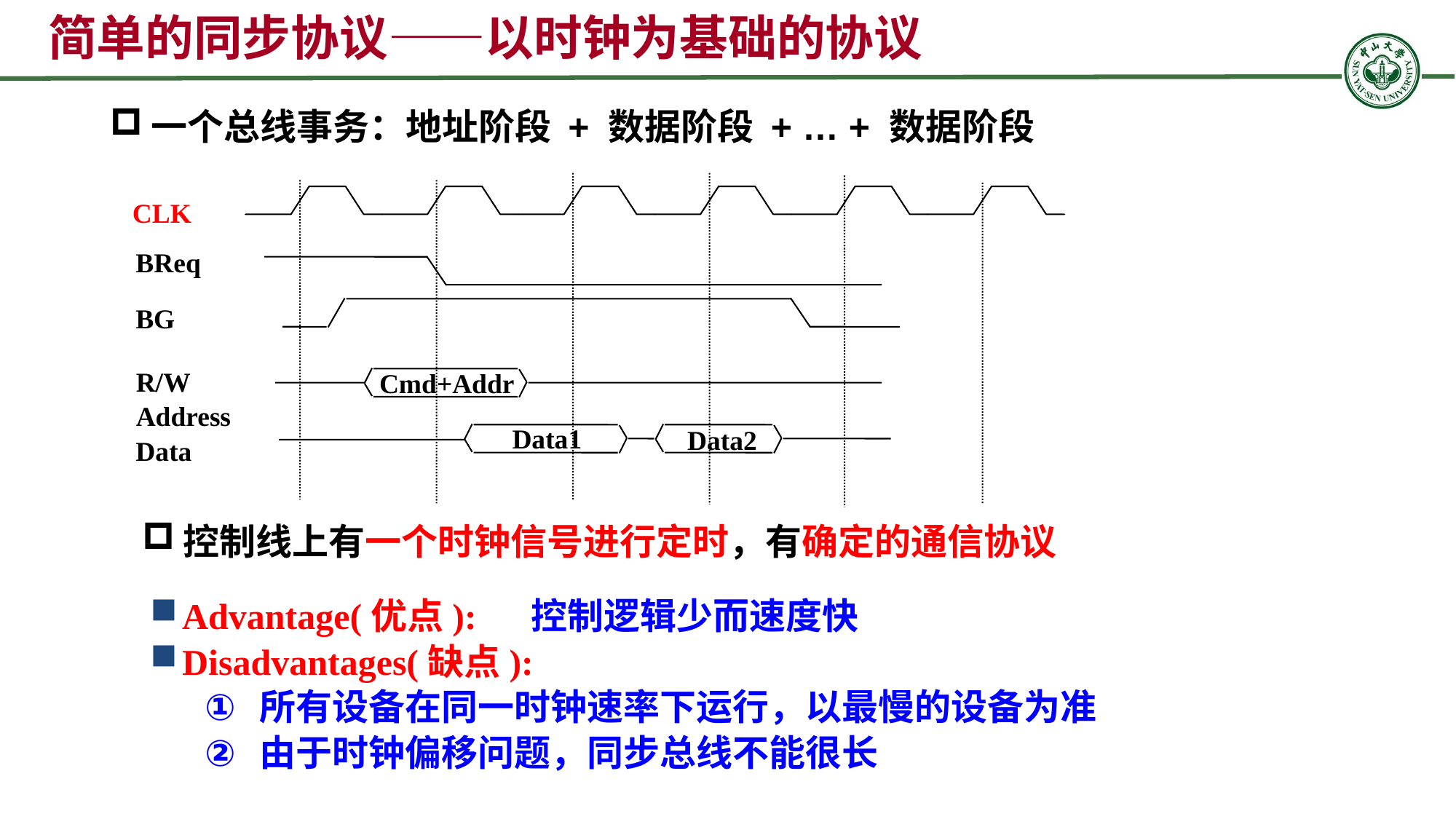

简单的同步协议——以时钟为基础的协议
一个总线事务：地址阶段 + 数据阶段 + … + 数据阶段

BReq

BG

R/W
Address
Cmd+Addr

Data1
Data2

Data

CLK
控制线上有一个时钟信号进行定时，有确定的通信协议
Advantage(优点):     控制逻辑少而速度快
Disadvantages(缺点):
所有设备在同一时钟速率下运行，以最慢的设备为准
由于时钟偏移问题，同步总线不能很长